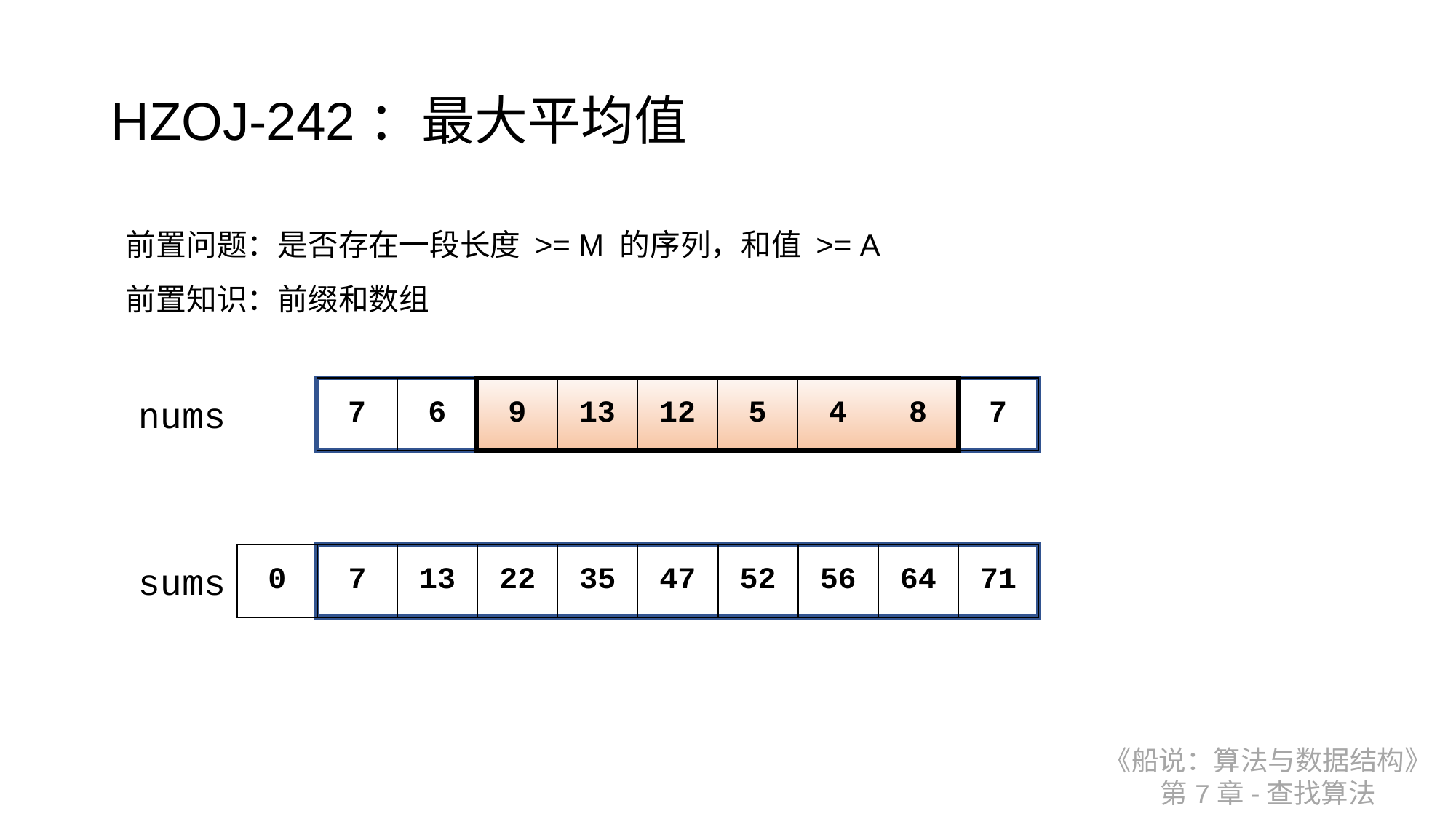

# HZOJ-242：最大平均值
前置问题：是否存在一段长度 >= M 的序列，和值 >= A
前置知识：前缀和数组
| 7 | 6 | 9 | 13 | 12 | 5 | 4 | 8 | 7 |
| --- | --- | --- | --- | --- | --- | --- | --- | --- |

nums
| 0 | 7 | 13 | 22 | 35 | 47 | 52 | 56 | 64 | 71 |
| --- | --- | --- | --- | --- | --- | --- | --- | --- | --- |

sums